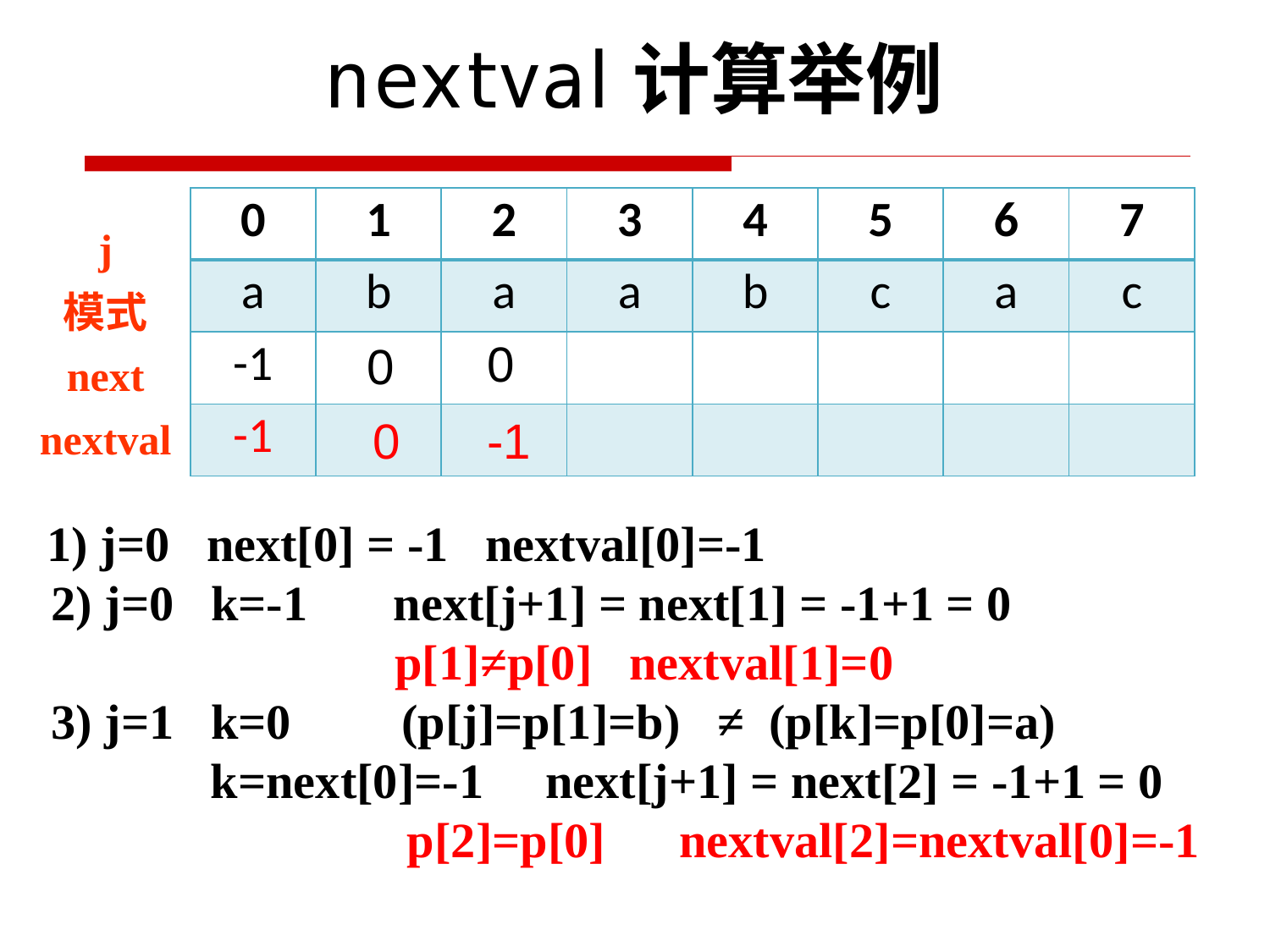

nextval计算举例
| 0 | 1 | 2 | 3 | 4 | 5 | 6 | 7 |
| --- | --- | --- | --- | --- | --- | --- | --- |
| a | b | a | a | b | c | a | c |
| -1 |  |  |  |  |  |  |  |
| -1 |  |  |  |  |  |  |  |
j
模式
next
nextval
0
0
0
-1
 1) j=0   next[0] = -1   nextval[0]=-1
 2) j=0   k=-1       next[j+1] = next[1] = -1+1 = 0
                             p[1]≠p[0]   nextval[1]=0
 3) j=1   k=0         (p[j]=p[1]=b)   ≠  (p[k]=p[0]=a)
              k=next[0]=-1     next[j+1] = next[2] = -1+1 = 0
                              p[2]=p[0]      nextval[2]=nextval[0]=-1